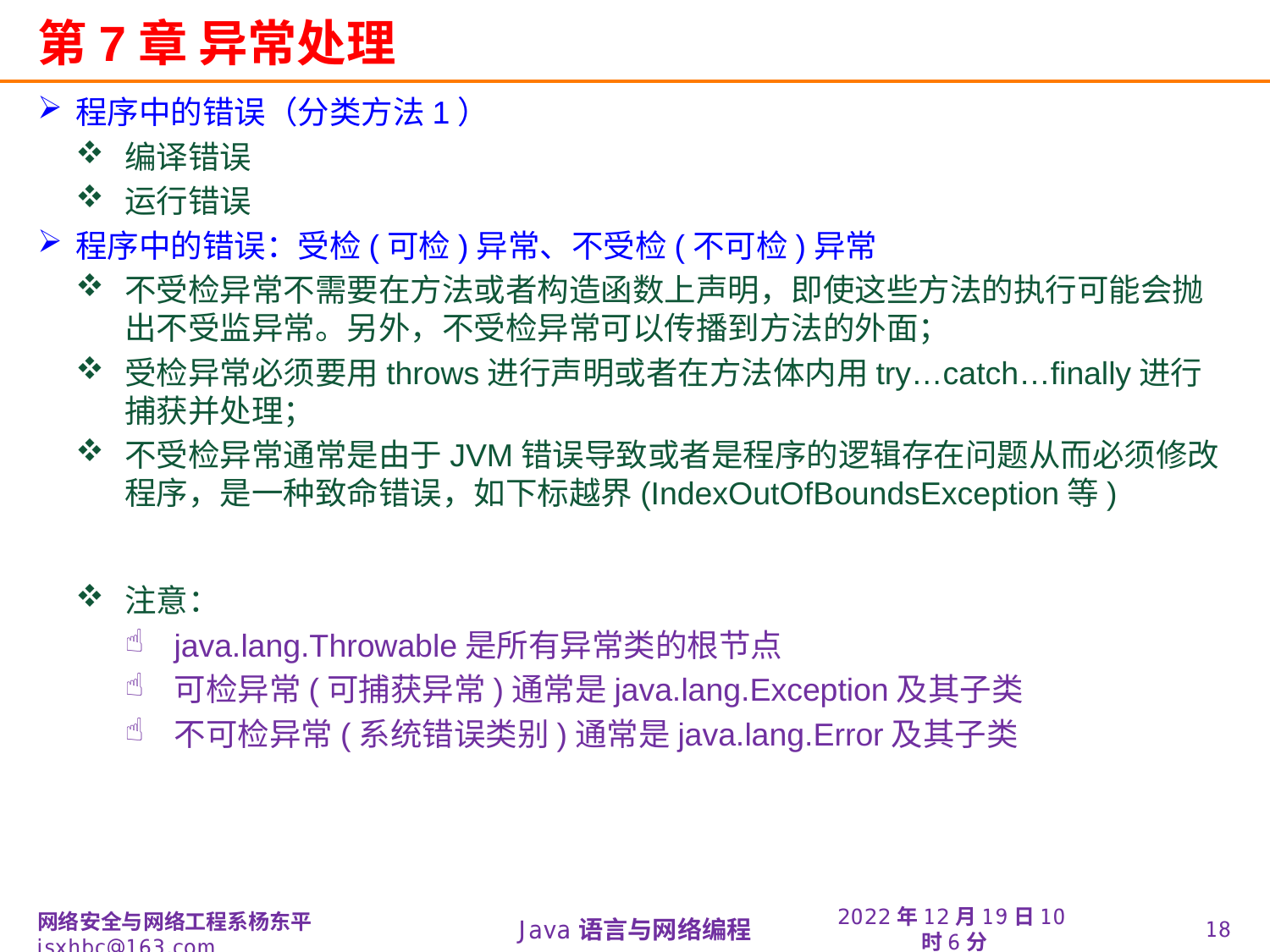

# 第7章 异常处理
程序中的错误（分类方法1）
编译错误
运行错误
程序中的错误：受检(可检)异常、不受检(不可检)异常
不受检异常不需要在方法或者构造函数上声明，即使这些方法的执行可能会抛出不受监异常。另外，不受检异常可以传播到方法的外面；
受检异常必须要用throws进行声明或者在方法体内用try…catch…finally进行捕获并处理；
不受检异常通常是由于JVM错误导致或者是程序的逻辑存在问题从而必须修改程序，是一种致命错误，如下标越界(IndexOutOfBoundsException等)

注意：
java.lang.Throwable是所有异常类的根节点
可检异常(可捕获异常)通常是java.lang.Exception及其子类
不可检异常(系统错误类别)通常是java.lang.Error及其子类